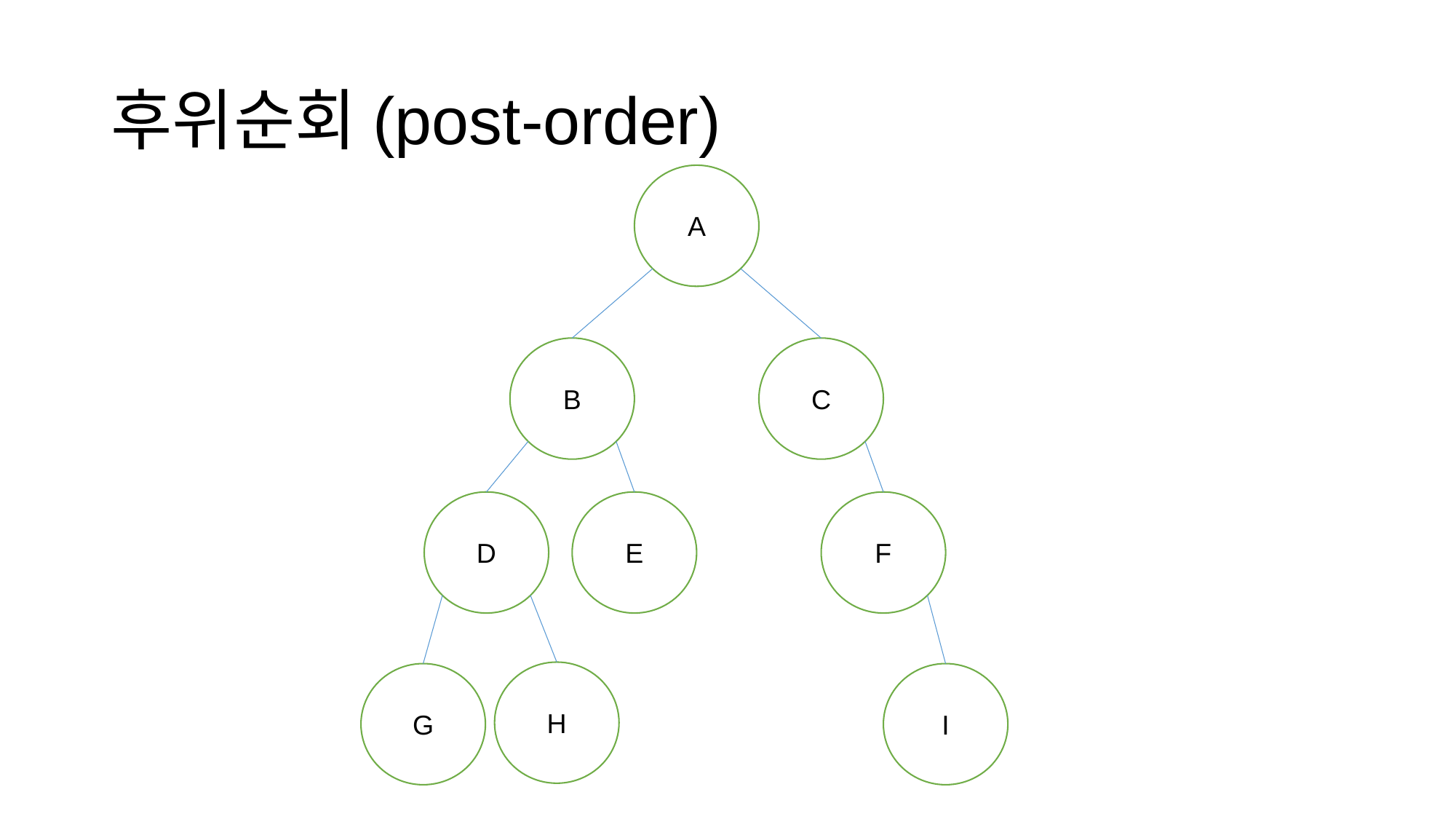

# 후위순회(post-order)
A
B
C
D
E
F
H
G
I